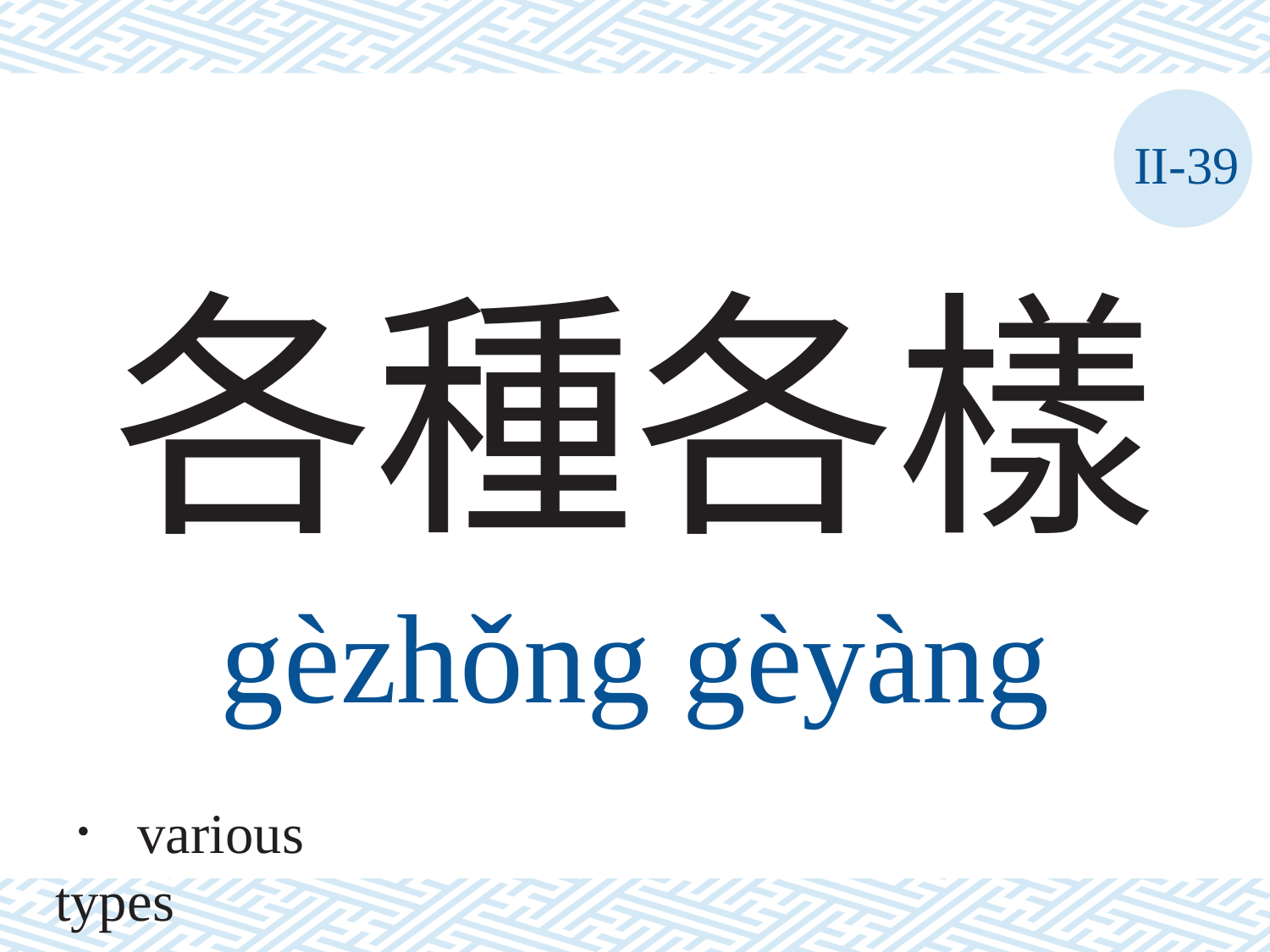

II-39
# 各種各樣
gèzhǒng	gèyàng
． various types